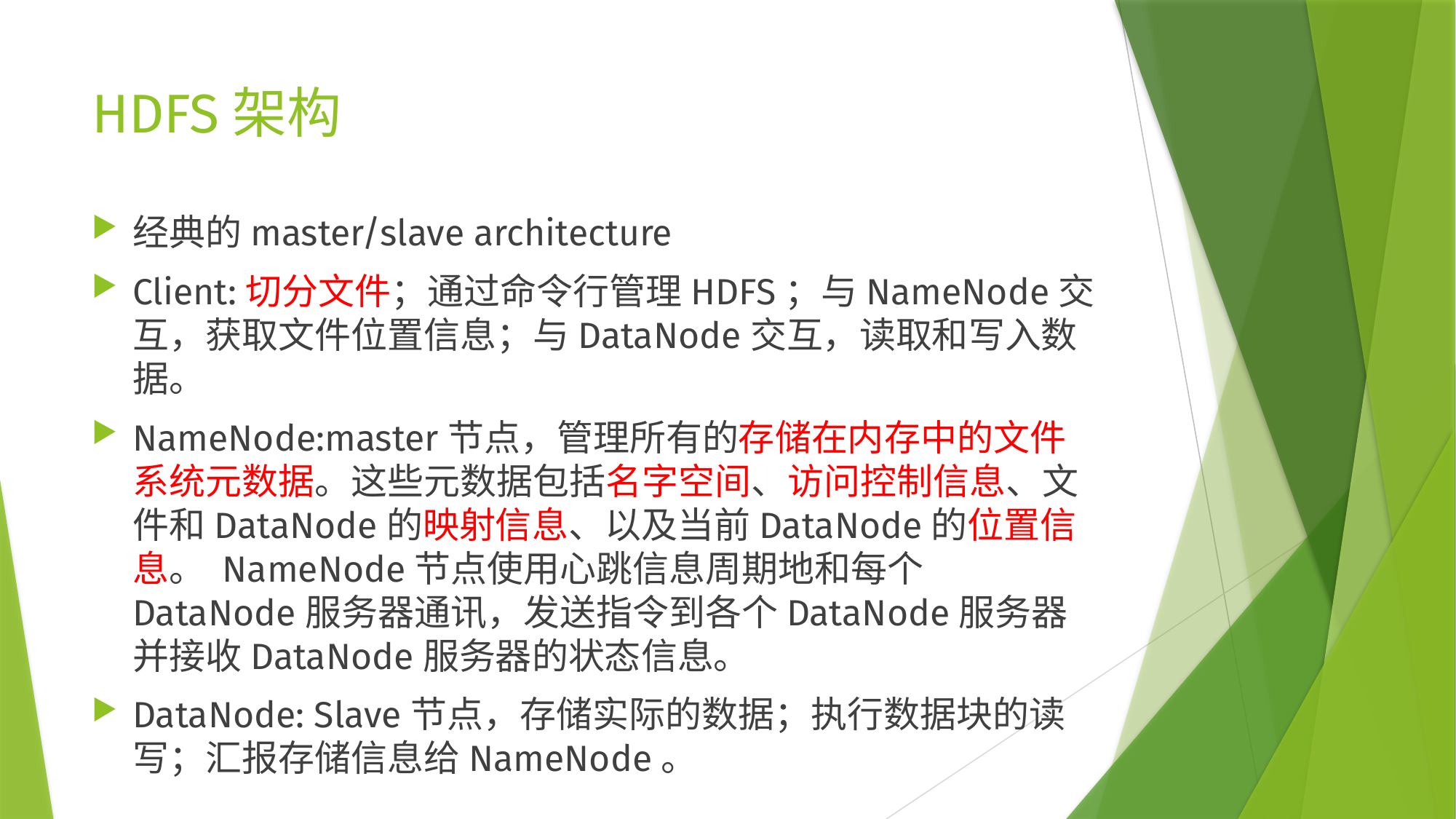

# HDFS架构
经典的master/slave architecture
Client:切分文件；通过命令行管理HDFS；与NameNode交互，获取文件位置信息；与DataNode交互，读取和写入数据。
NameNode:master节点，管理所有的存储在内存中的文件系统元数据。这些元数据包括名字空间、访问控制信息、文件和DataNode的映射信息、以及当前DataNode的位置信息。 NameNode节点使用心跳信息周期地和每个DataNode服务器通讯，发送指令到各个DataNode服务器并接收DataNode服务器的状态信息。
DataNode: Slave节点，存储实际的数据；执行数据块的读写；汇报存储信息给NameNode。